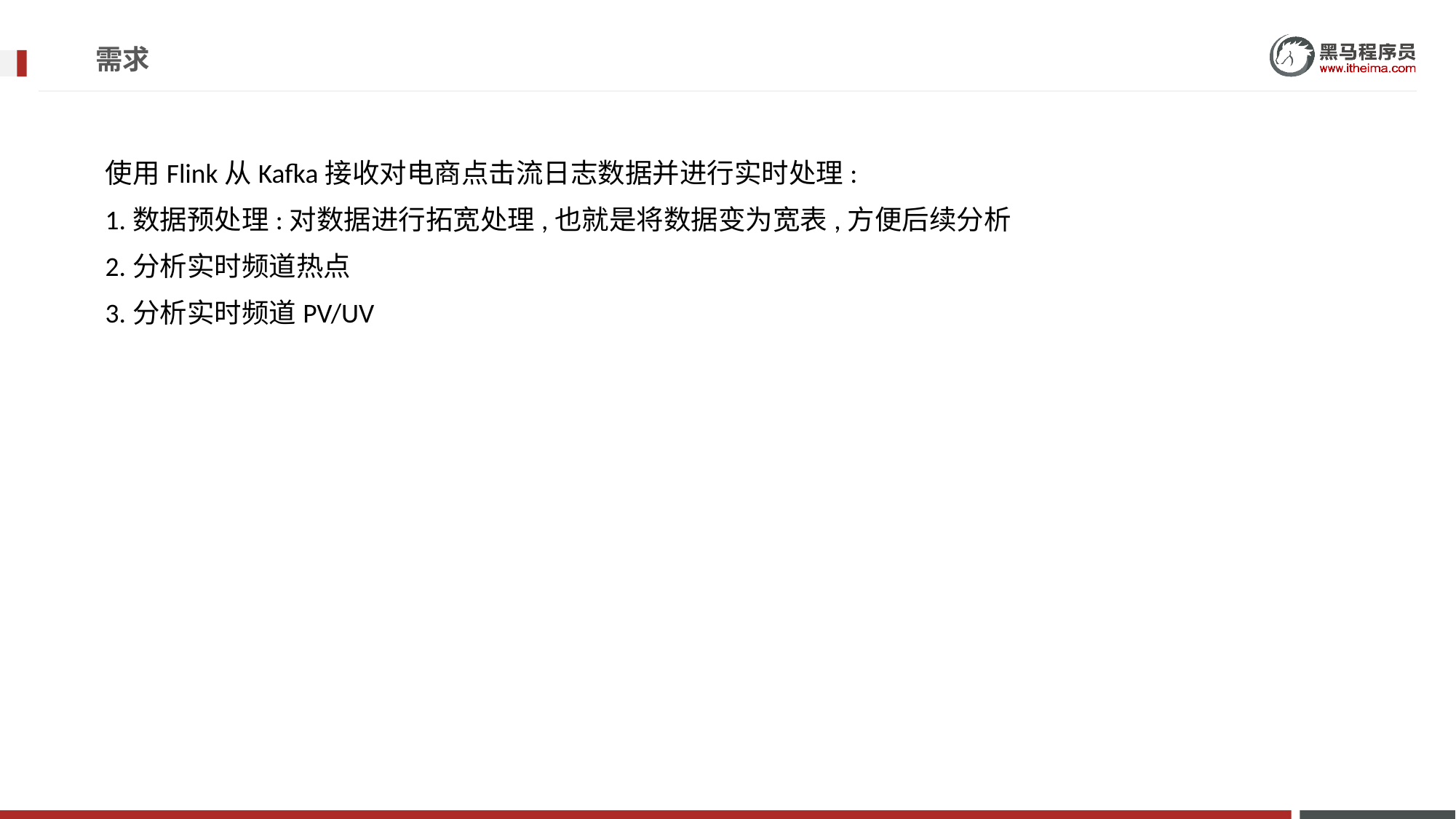

# 需求
使用Flink从Kafka接收对电商点击流日志数据并进行实时处理:
1.数据预处理:对数据进行拓宽处理,也就是将数据变为宽表,方便后续分析
2.分析实时频道热点
3.分析实时频道PV/UV